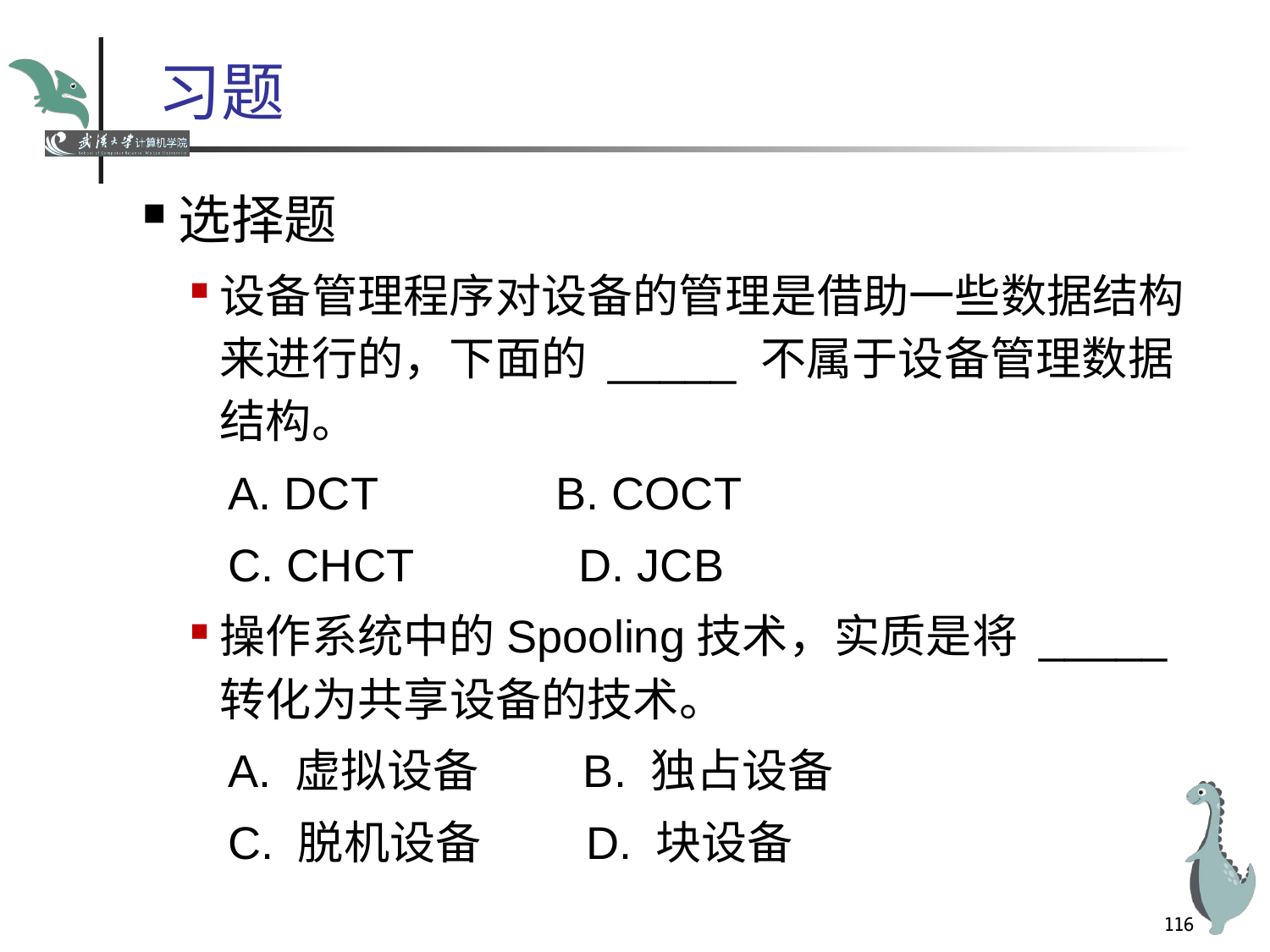

# 习题
选择题
设备管理程序对设备的管理是借助一些数据结构来进行的，下面的 _____ 不属于设备管理数据结构。
   A. DCT              B. COCT
   C. CHCT             D. JCB
操作系统中的Spooling技术，实质是将 _____ 转化为共享设备的技术。
   A. 虚拟设备         B. 独占设备
   C. 脱机设备         D. 块设备
116